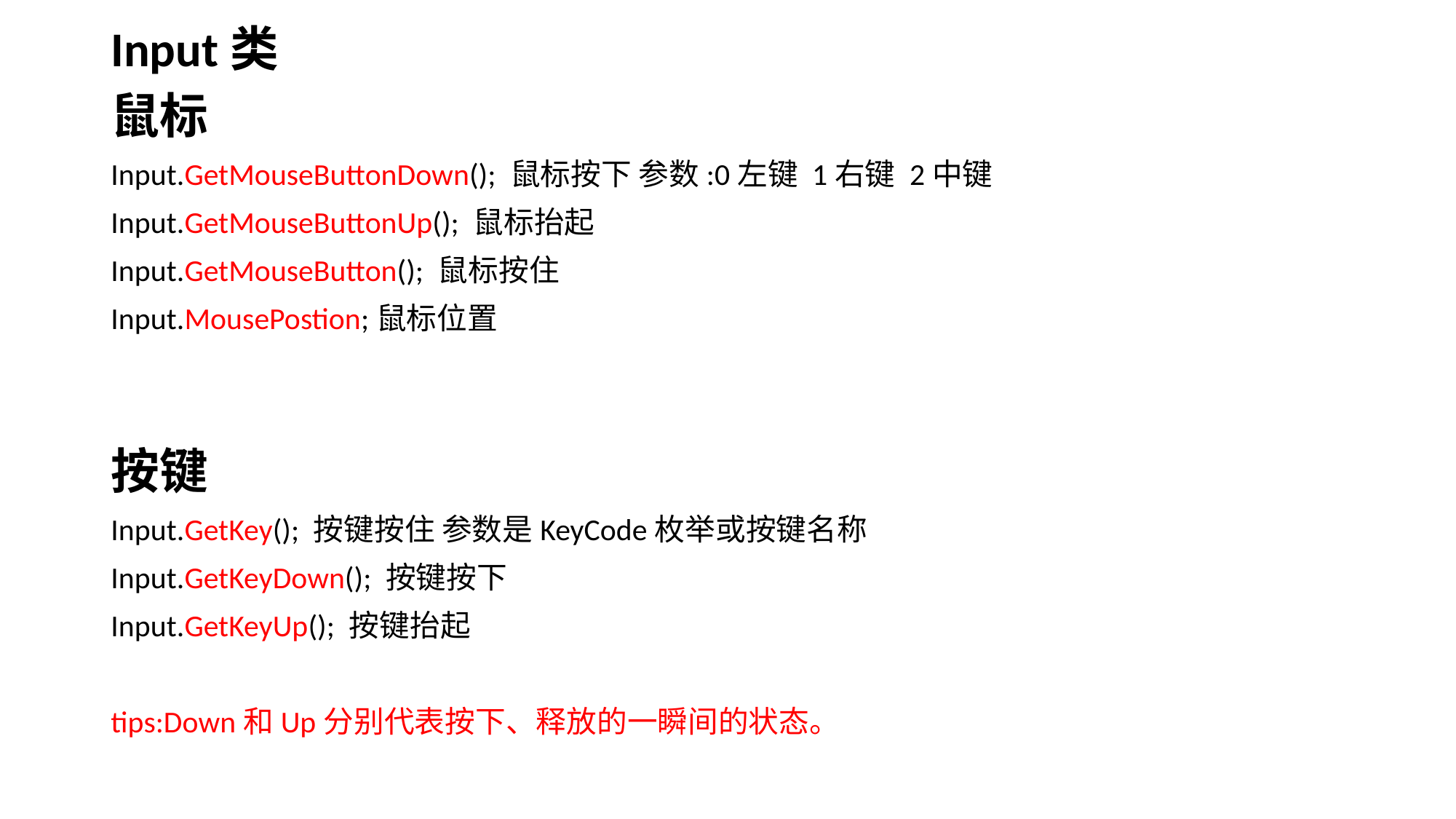

Input类
鼠标
Input.GetMouseButtonDown(); 鼠标按下 参数:0左键 1右键 2中键
Input.GetMouseButtonUp(); 鼠标抬起
Input.GetMouseButton(); 鼠标按住
Input.MousePostion;鼠标位置

按键
Input.GetKey(); 按键按住 参数是KeyCode枚举或按键名称
Input.GetKeyDown(); 按键按下
Input.GetKeyUp(); 按键抬起

tips:Down和Up分别代表按下、释放的一瞬间的状态。